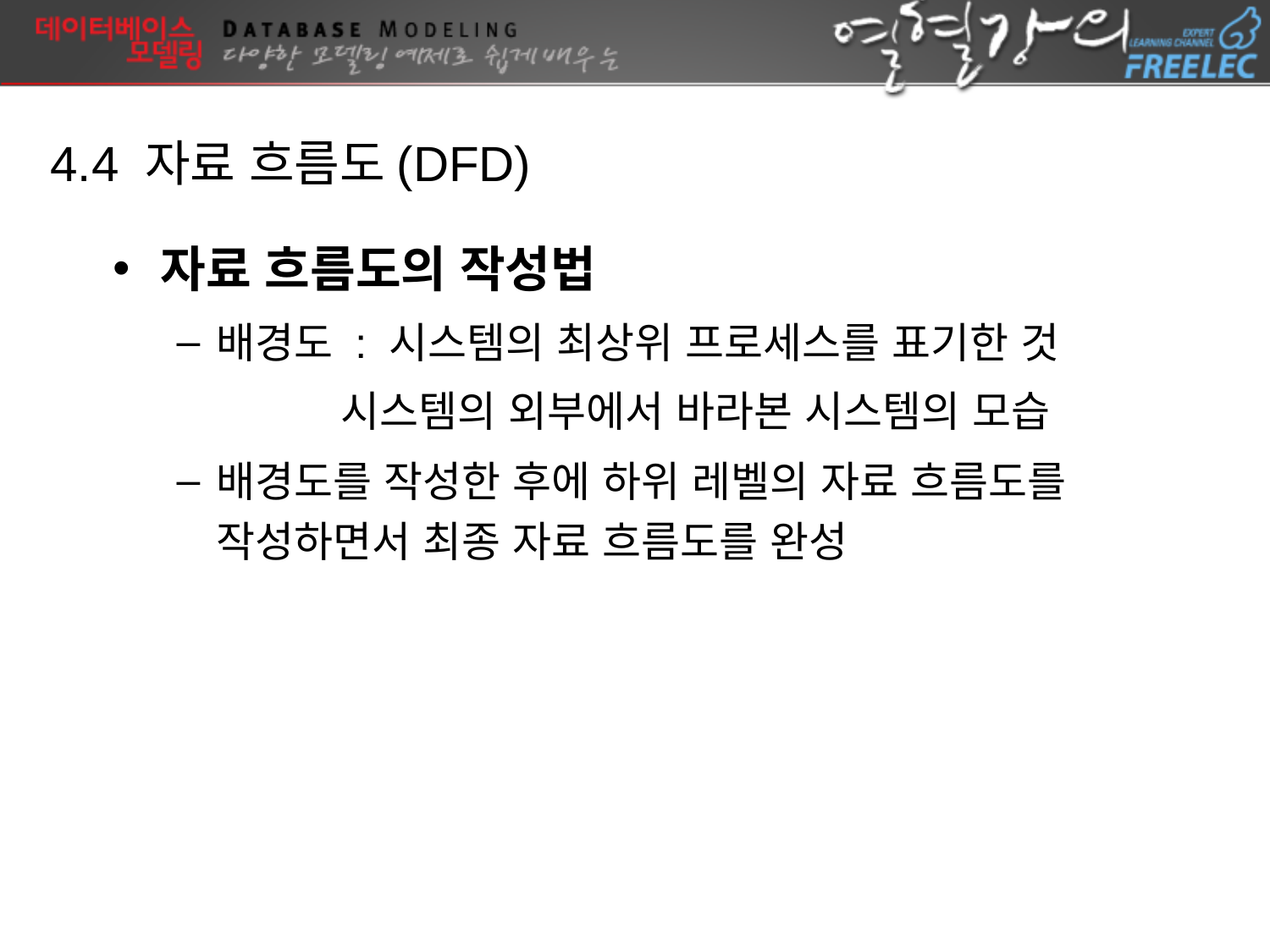

4.4 자료 흐름도(DFD)
자료 흐름도의 작성법
배경도 : 시스템의 최상위 프로세스를 표기한 것
             시스템의 외부에서 바라본 시스템의 모습
배경도를 작성한 후에 하위 레벨의 자료 흐름도를 작성하면서 최종 자료 흐름도를 완성